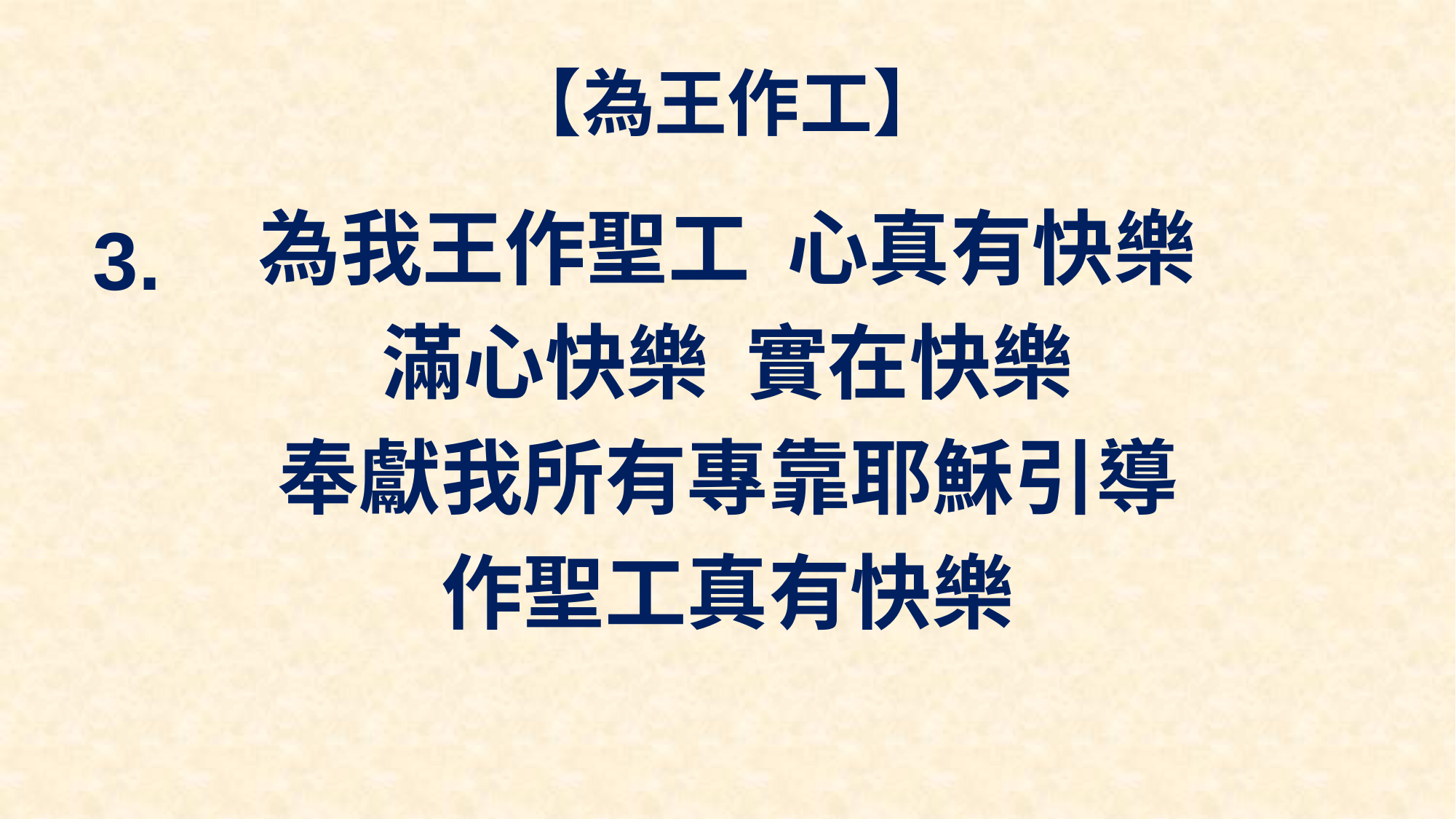

# 【為王作工】
為我王作聖工  心真有快樂
滿心快樂  實在快樂
奉獻我所有專靠耶穌引導
作聖工真有快樂
3.